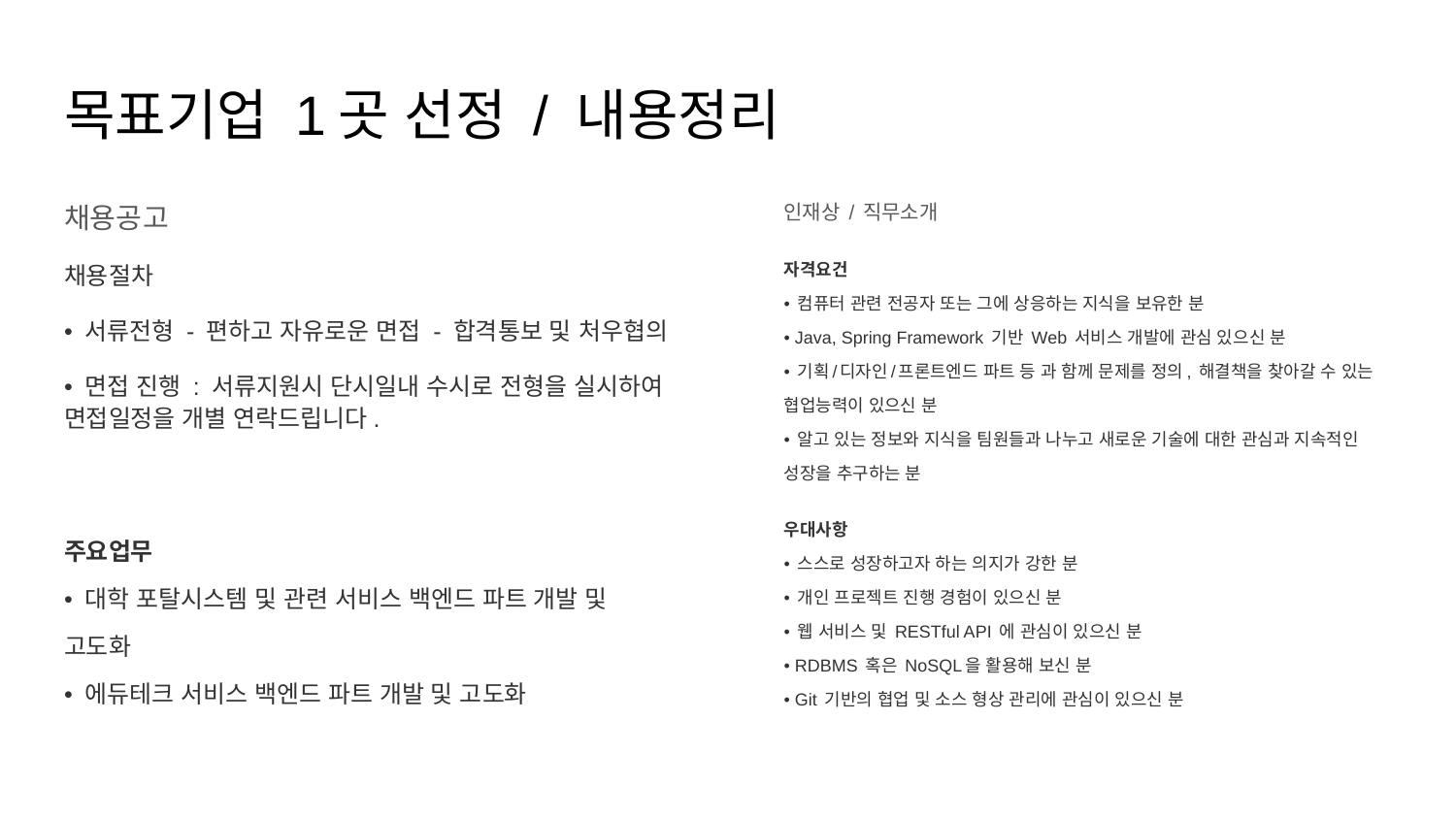

# 목표기업 1곳 선정 / 내용정리
채용공고
채용절차
• 서류전형 - 편하고 자유로운 면접 - 합격통보 및 처우협의
• 면접 진행 : 서류지원시 단시일내 수시로 전형을 실시하여 면접일정을 개별 연락드립니다.

주요업무
• 대학 포탈시스템 및 관련 서비스 백엔드 파트 개발 및 고도화
• 에듀테크 서비스 백엔드 파트 개발 및 고도화

인재상 / 직무소개
자격요건
• 컴퓨터 관련 전공자 또는 그에 상응하는 지식을 보유한 분
• Java, Spring Framework 기반 Web 서비스 개발에 관심 있으신 분
• 기획/디자인/프론트엔드 파트 등 과 함께 문제를 정의, 해결책을 찾아갈 수 있는 협업능력이 있으신 분
• 알고 있는 정보와 지식을 팀원들과 나누고 새로운 기술에 대한 관심과 지속적인 성장을 추구하는 분
우대사항
• 스스로 성장하고자 하는 의지가 강한 분
• 개인 프로젝트 진행 경험이 있으신 분
• 웹 서비스 및 RESTful API 에 관심이 있으신 분
• RDBMS 혹은 NoSQL을 활용해 보신 분
• Git 기반의 협업 및 소스 형상 관리에 관심이 있으신 분